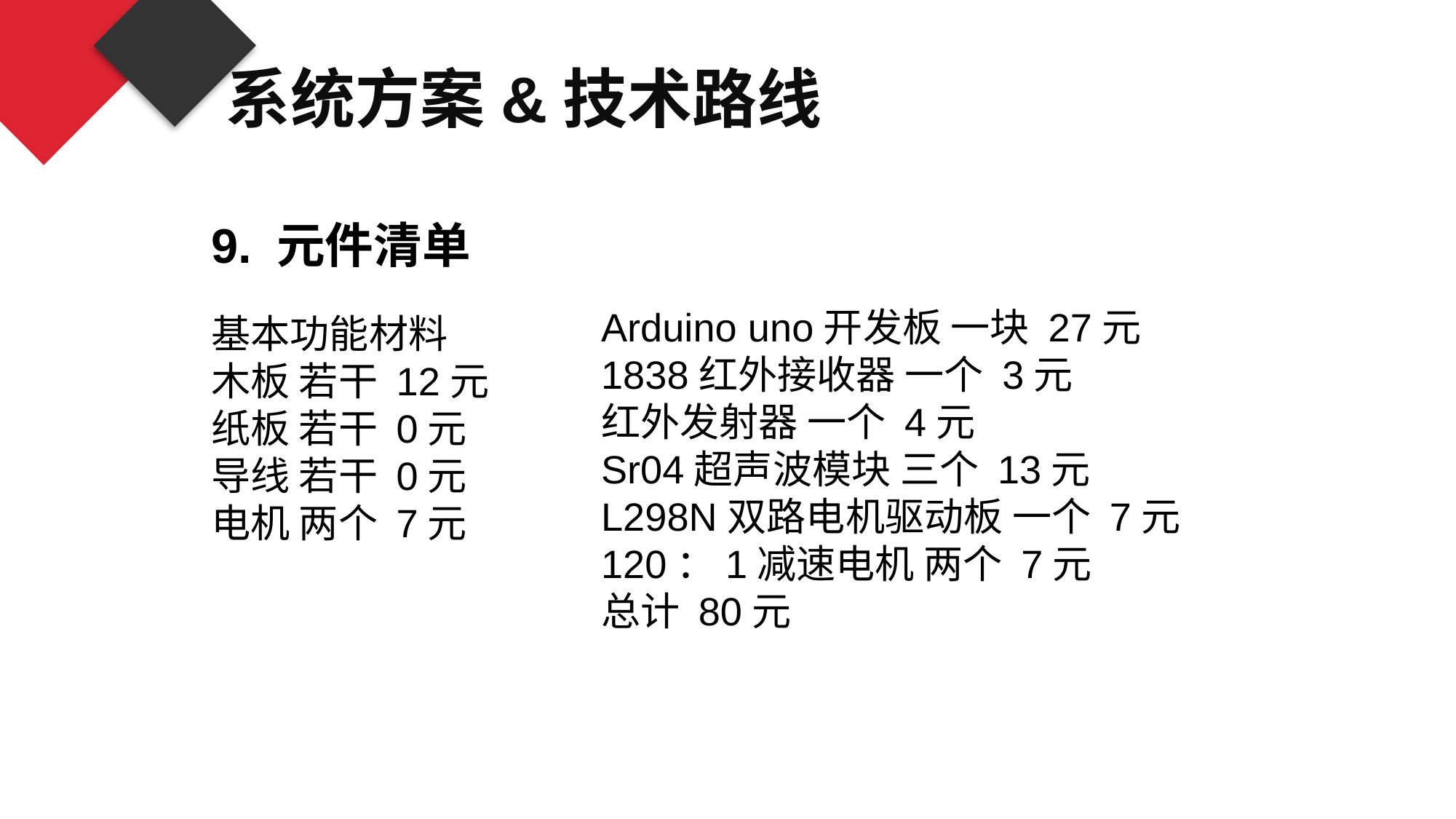

系统方案&技术路线

9. 元件清单

基本功能材料
木板 若干 12元
纸板 若干 0元
导线 若干 0元
电机 两个 7元

Arduino uno开发板 一块 27元
1838红外接收器 一个 3元
红外发射器 一个 4元
Sr04超声波模块 三个 13元
L298N双路电机驱动板 一个 7元
120：1减速电机 两个 7元
总计 80元